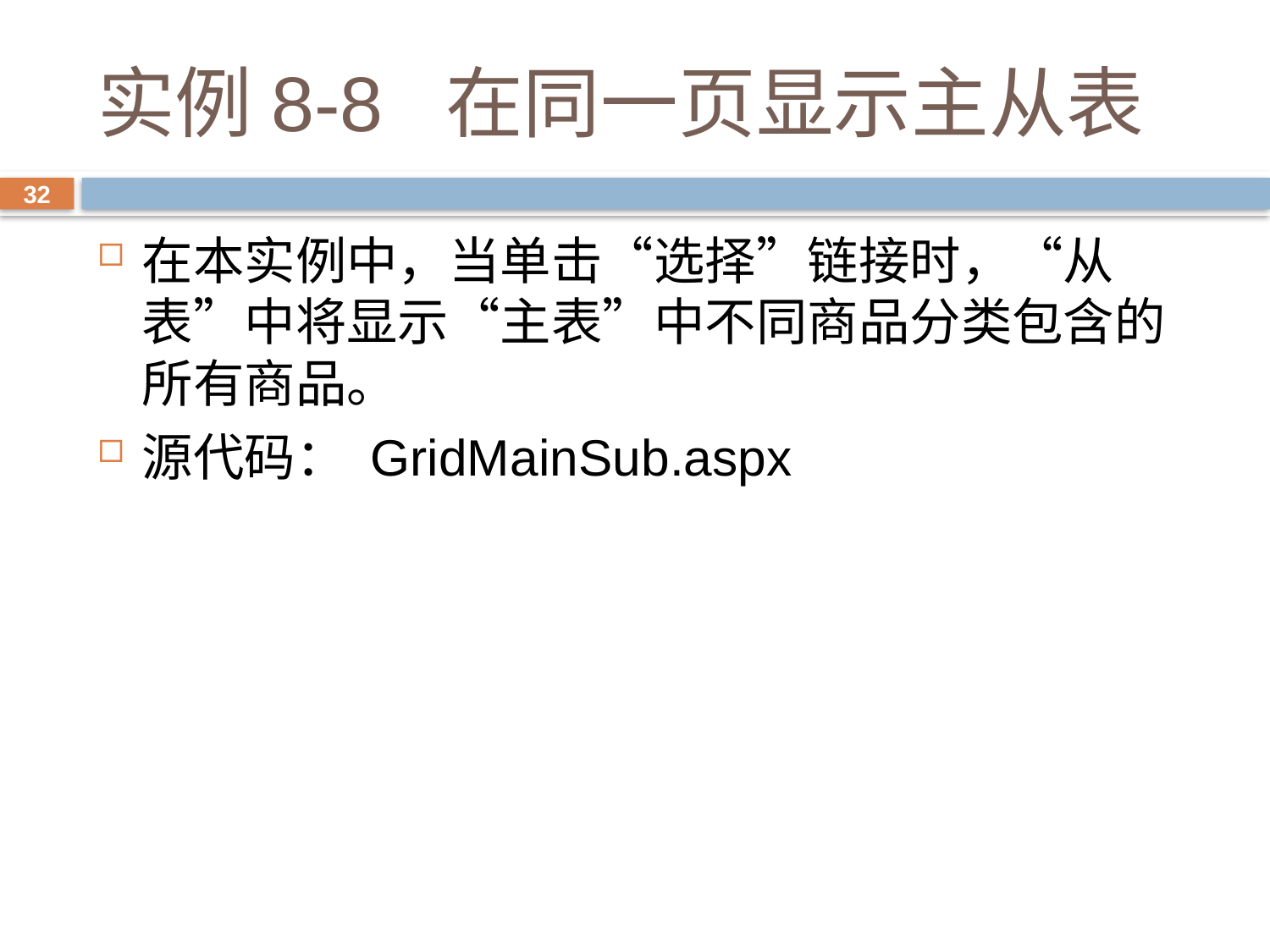

# 实例8-8  在同一页显示主从表
32
在本实例中，当单击“选择”链接时，“从表”中将显示“主表”中不同商品分类包含的所有商品。
源代码： GridMainSub.aspx